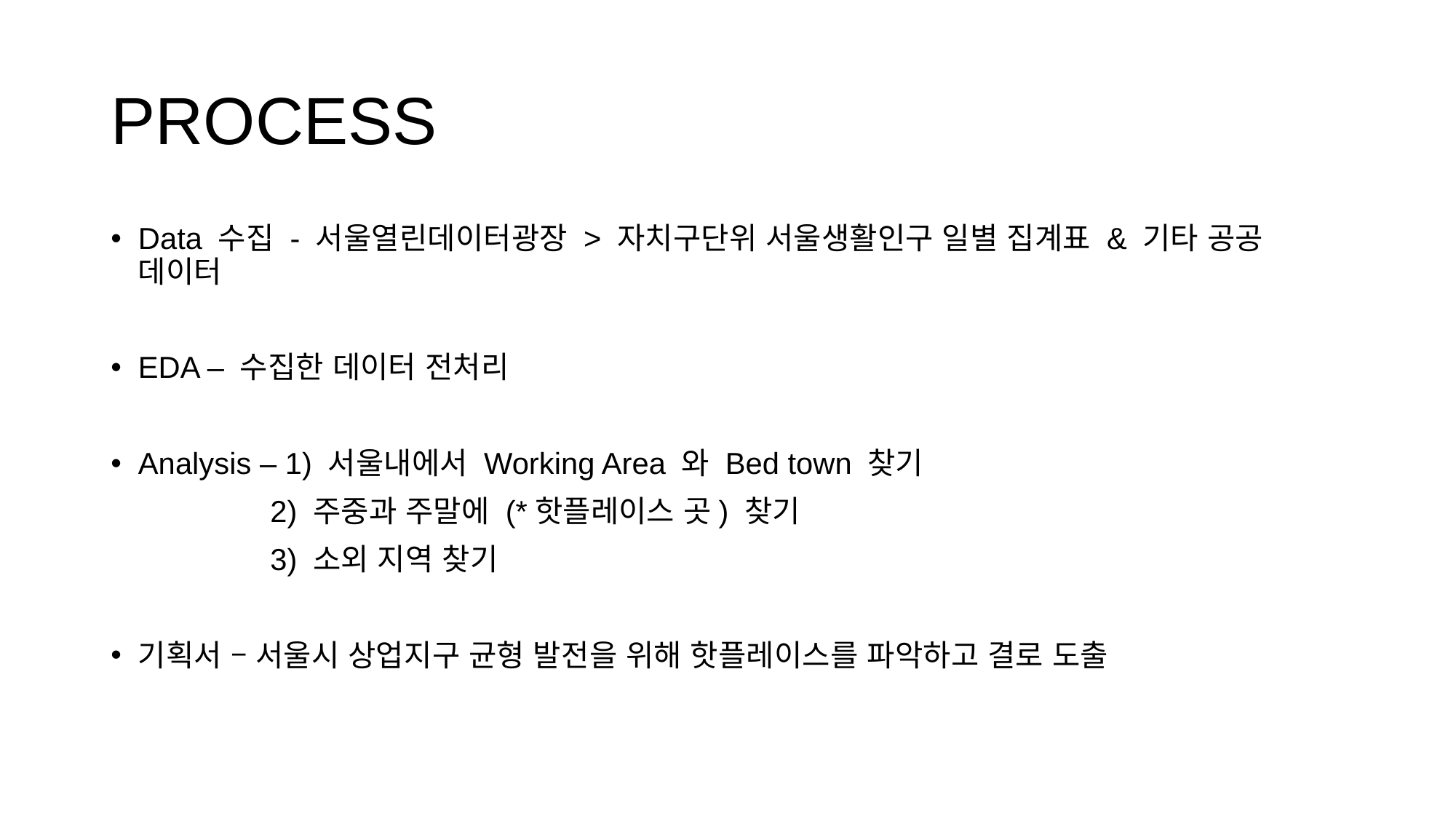

# PROCESS
Data 수집 - 서울열린데이터광장 > 자치구단위 서울생활인구 일별 집계표 & 기타 공공 데이터

EDA – 수집한 데이터 전처리

Analysis – 1) 서울내에서 Working Area 와 Bed town 찾기
	      2) 주중과 주말에 (*핫플레이스 곳) 찾기
	      3) 소외 지역 찾기

기획서 – 서울시 상업지구 균형 발전을 위해 핫플레이스를 파악하고 결로 도출